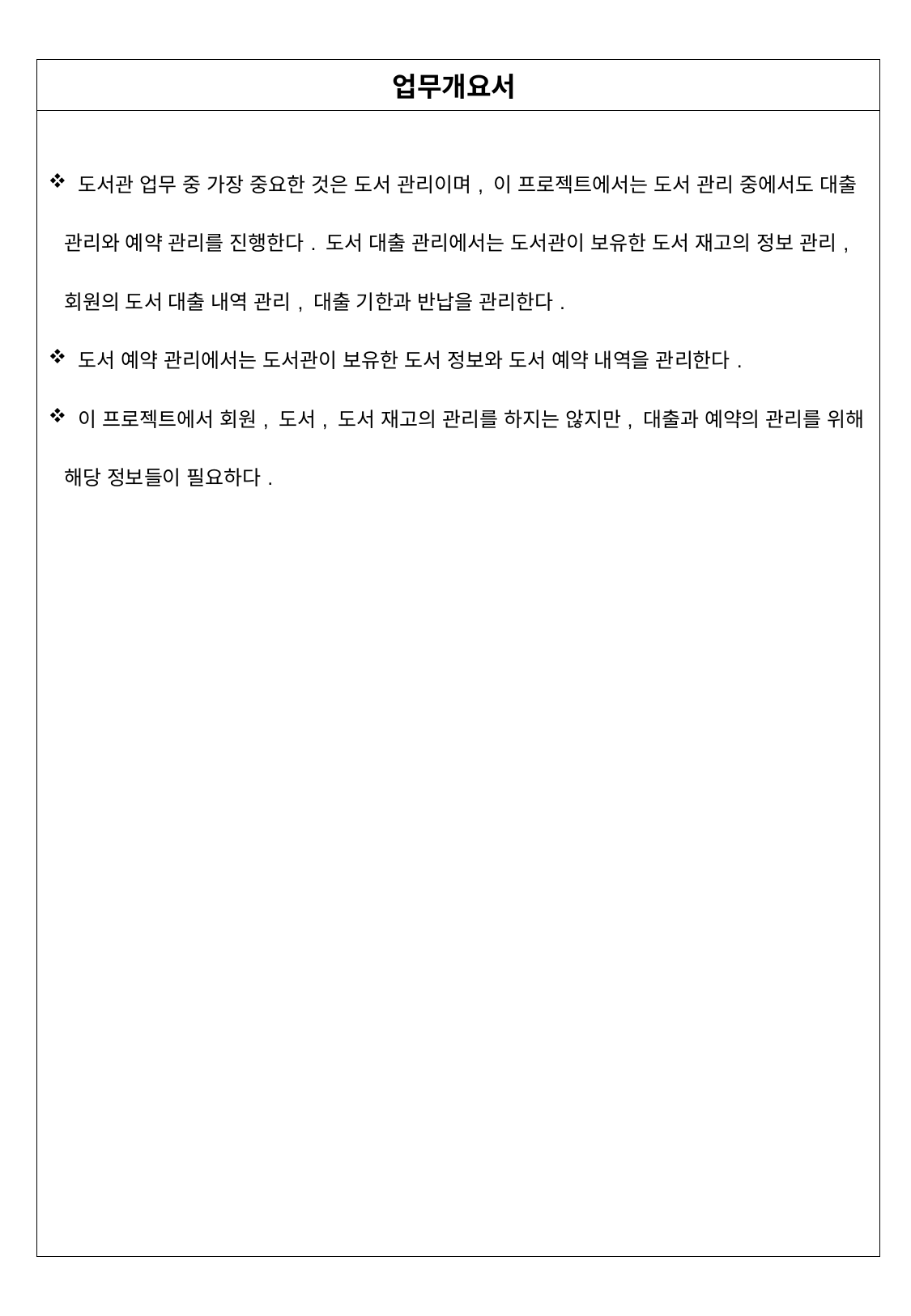

| 업무개요서 |
| --- |
| 도서관 업무 중 가장 중요한 것은 도서 관리이며, 이 프로젝트에서는 도서 관리 중에서도 대출 관리와 예약 관리를 진행한다. 도서 대출 관리에서는 도서관이 보유한 도서 재고의 정보 관리, 회원의 도서 대출 내역 관리, 대출 기한과 반납을 관리한다. 도서 예약 관리에서는 도서관이 보유한 도서 정보와 도서 예약 내역을 관리한다. 이 프로젝트에서 회원, 도서, 도서 재고의 관리를 하지는 않지만, 대출과 예약의 관리를 위해 해당 정보들이 필요하다. |